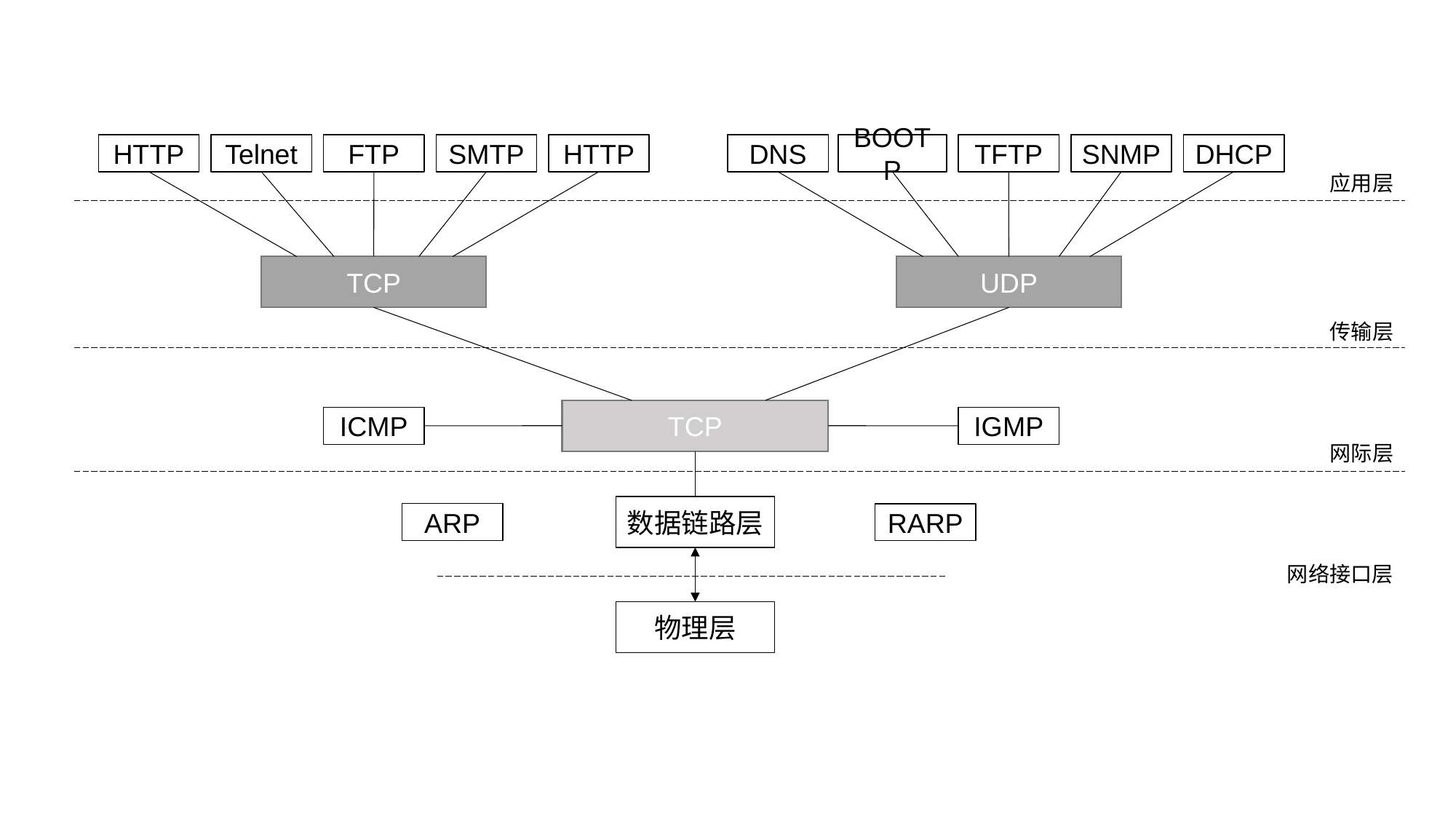

HTTP
Telnet
FTP
SMTP
HTTP
DNS
BOOTP
TFTP
SNMP
DHCP
应用层
TCP
UDP
传输层
TCP
ICMP
IGMP
网际层
数据链路层
ARP
RARP
网络接口层
物理层